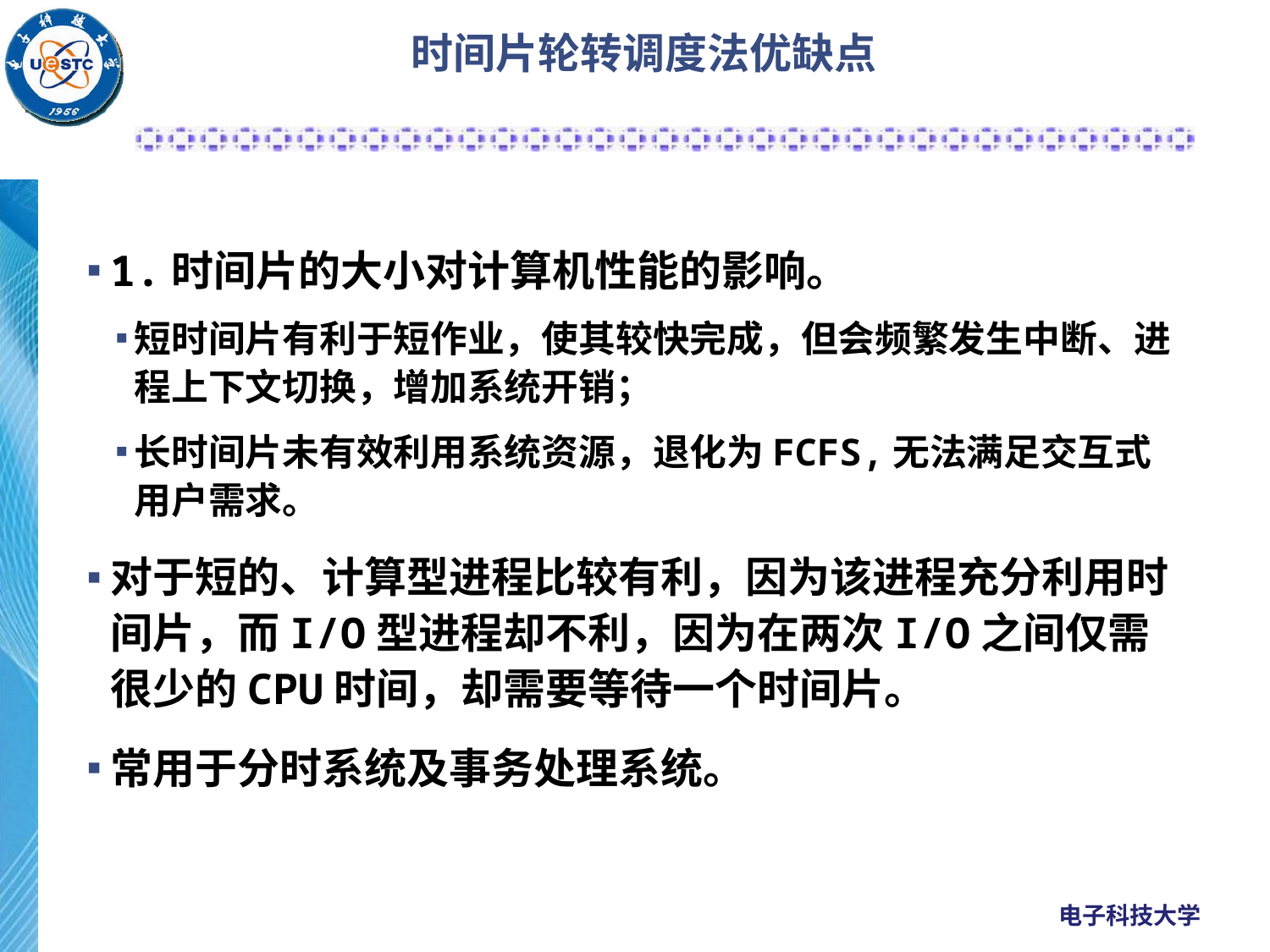

# 时间片轮转调度法优缺点
1.时间片的大小对计算机性能的影响。
短时间片有利于短作业，使其较快完成，但会频繁发生中断、进程上下文切换，增加系统开销；
长时间片未有效利用系统资源，退化为FCFS,无法满足交互式用户需求。
对于短的、计算型进程比较有利，因为该进程充分利用时间片，而I/O型进程却不利，因为在两次I/O之间仅需很少的CPU时间，却需要等待一个时间片。
常用于分时系统及事务处理系统。